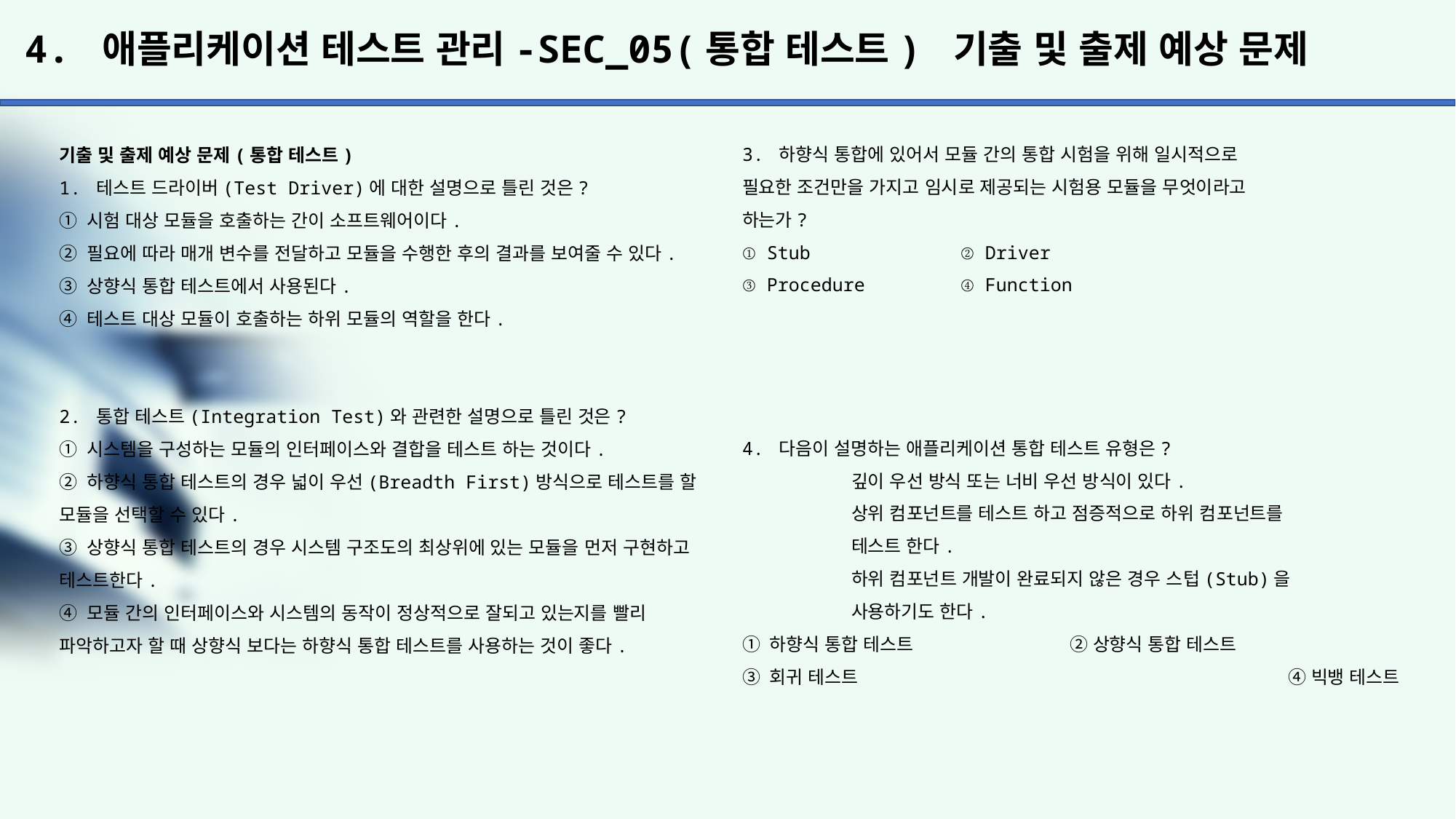

# 4. 애플리케이션 테스트 관리-SEC_05(통합 테스트) 기출 및 출제 예상 문제
3. 하향식 통합에 있어서 모듈 간의 통합 시험을 위해 일시적으로
필요한 조건만을 가지고 임시로 제공되는 시험용 모듈을 무엇이라고
하는가?
① Stub		② Driver
③ Procedure	④ Function

4. 다음이 설명하는 애플리케이션 통합 테스트 유형은?
	깊이 우선 방식 또는 너비 우선 방식이 있다.
	상위 컴포넌트를 테스트 하고 점증적으로 하위 컴포넌트를
	테스트 한다.
	하위 컴포넌트 개발이 완료되지 않은 경우 스텁(Stub)을
	사용하기도 한다.
① 하향식 통합 테스트		② 상향식 통합 테스트
③ 회귀 테스트				④ 빅뱅 테스트

기출 및 출제 예상 문제(통합 테스트)
1. 테스트 드라이버(Test Driver)에 대한 설명으로 틀린 것은?
① 시험 대상 모듈을 호출하는 간이 소프트웨어이다.
② 필요에 따라 매개 변수를 전달하고 모듈을 수행한 후의 결과를 보여줄 수 있다.
③ 상향식 통합 테스트에서 사용된다.
④ 테스트 대상 모듈이 호출하는 하위 모듈의 역할을 한다.

2. 통합 테스트(Integration Test)와 관련한 설명으로 틀린 것은?
① 시스템을 구성하는 모듈의 인터페이스와 결합을 테스트 하는 것이다.
② 하향식 통합 테스트의 경우 넓이 우선(Breadth First)방식으로 테스트를 할 모듈을 선택할 수 있다.
③ 상향식 통합 테스트의 경우 시스템 구조도의 최상위에 있는 모듈을 먼저 구현하고 테스트한다.
④ 모듈 간의 인터페이스와 시스템의 동작이 정상적으로 잘되고 있는지를 빨리 파악하고자 할 때 상향식 보다는 하향식 통합 테스트를 사용하는 것이 좋다.